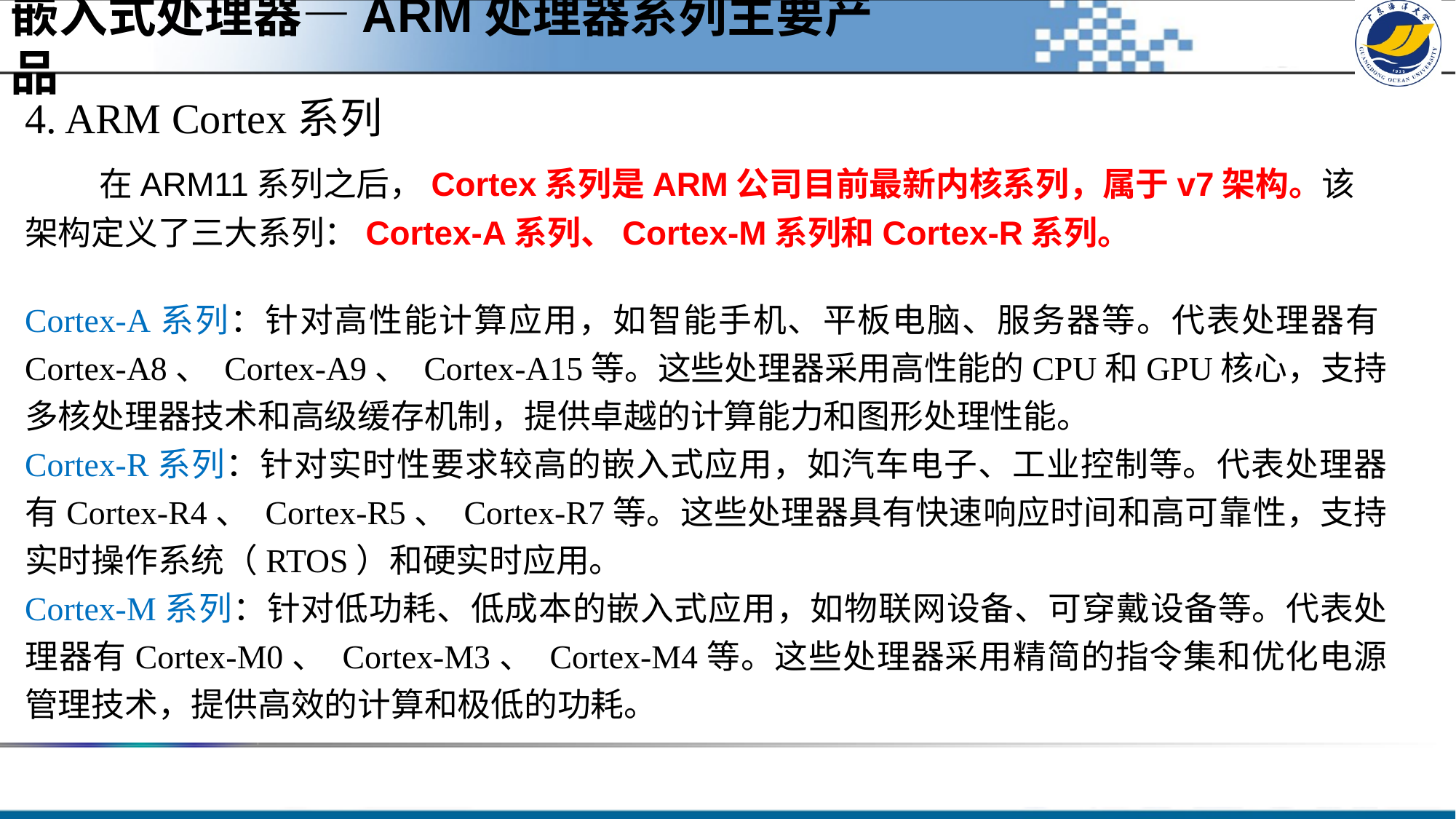

嵌入式处理器—ARM处理器系列主要产品
4. ARM Cortex系列
        在ARM11系列之后，Cortex系列是ARM公司目前最新内核系列，属于v7架构。该架构定义了三大系列：Cortex-A系列、Cortex-M系列和Cortex-R系列。

Cortex-A系列：针对高性能计算应用，如智能手机、平板电脑、服务器等。代表处理器有Cortex-A8、 Cortex-A9、 Cortex-A15等。这些处理器采用高性能的CPU和GPU核心，支持多核处理器技术和高级缓存机制，提供卓越的计算能力和图形处理性能。
Cortex-R系列：针对实时性要求较高的嵌入式应用，如汽车电子、工业控制等。代表处理器有Cortex-R4、 Cortex-R5、 Cortex-R7等。这些处理器具有快速响应时间和高可靠性，支持实时操作系统（RTOS）和硬实时应用。
Cortex-M系列：针对低功耗、低成本的嵌入式应用，如物联网设备、可穿戴设备等。代表处理器有Cortex-M0、 Cortex-M3、 Cortex-M4等。这些处理器采用精简的指令集和优化电源管理技术，提供高效的计算和极低的功耗。
66